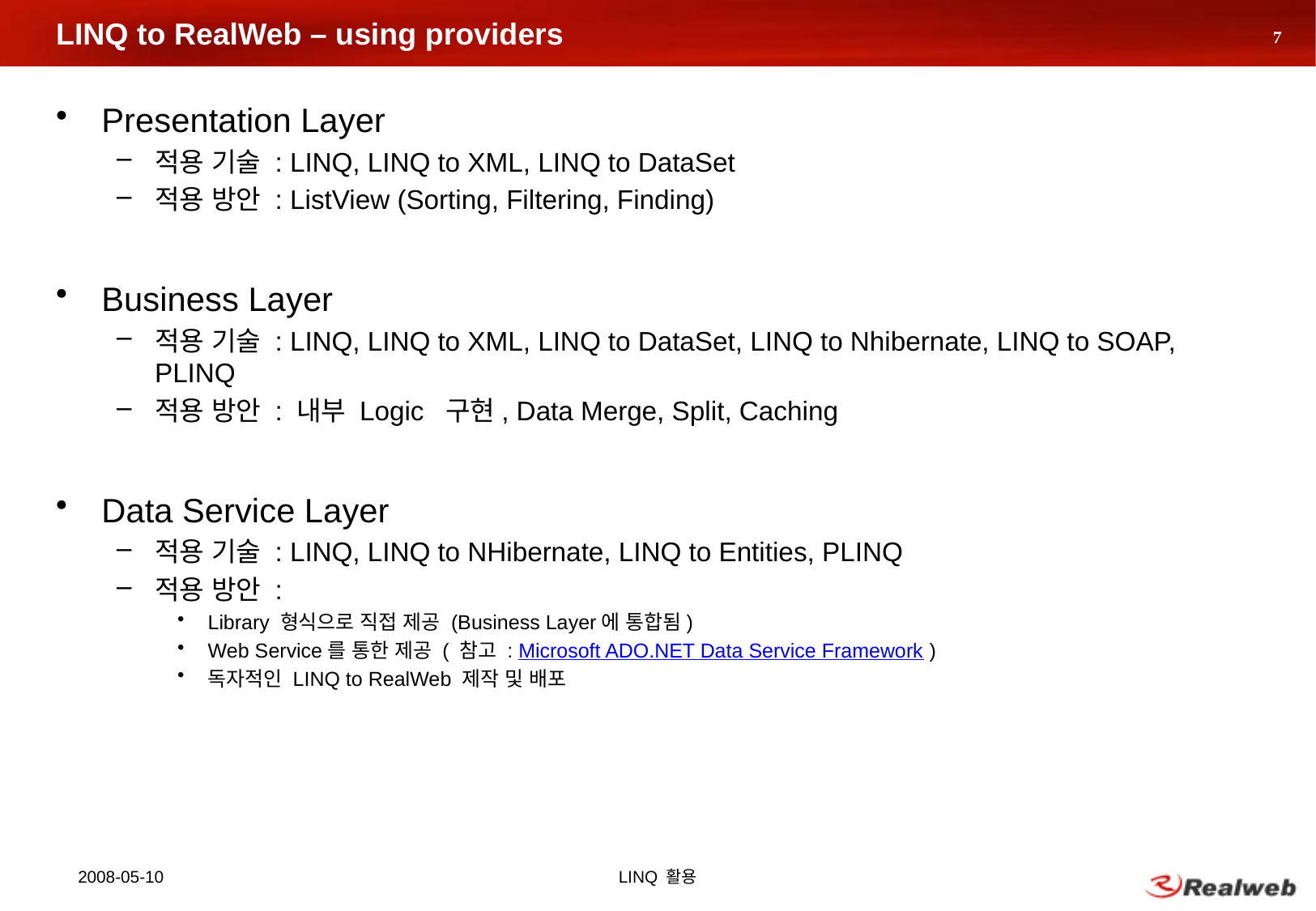

# LINQ to RealWeb – using providers
7
Presentation Layer
적용 기술 : LINQ, LINQ to XML, LINQ to DataSet
적용 방안 : ListView (Sorting, Filtering, Finding)

Business Layer
적용 기술 : LINQ, LINQ to XML, LINQ to DataSet, LINQ to Nhibernate, LINQ to SOAP, PLINQ
적용 방안 : 내부 Logic  구현, Data Merge, Split, Caching

Data Service Layer
적용 기술 : LINQ, LINQ to NHibernate, LINQ to Entities, PLINQ
적용 방안 :
Library 형식으로 직접 제공 (Business Layer에 통합됨)
Web Service를 통한 제공 ( 참고 : Microsoft ADO.NET Data Service Framework )
독자적인 LINQ to RealWeb 제작 및 배포

2008-05-10
LINQ 활용